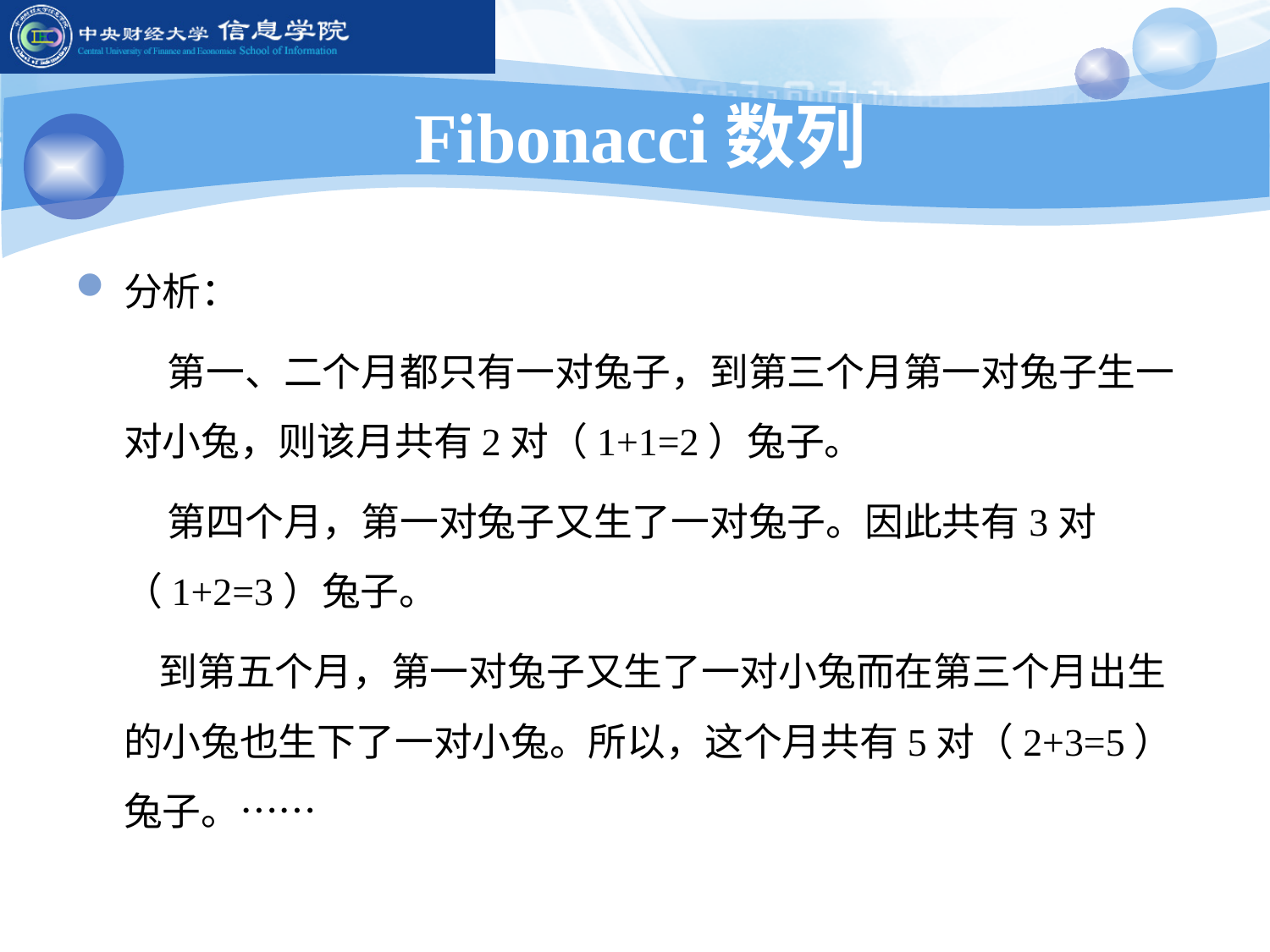

Fibonacci数列
分析：
    第一、二个月都只有一对兔子，到第三个月第一对兔子生一对小兔，则该月共有2对（1+1=2）兔子。
    第四个月，第一对兔子又生了一对兔子。因此共有3对（1+2=3）兔子。
   到第五个月，第一对兔子又生了一对小兔而在第三个月出生的小兔也生下了一对小兔。所以，这个月共有5对（2+3=5）兔子。……